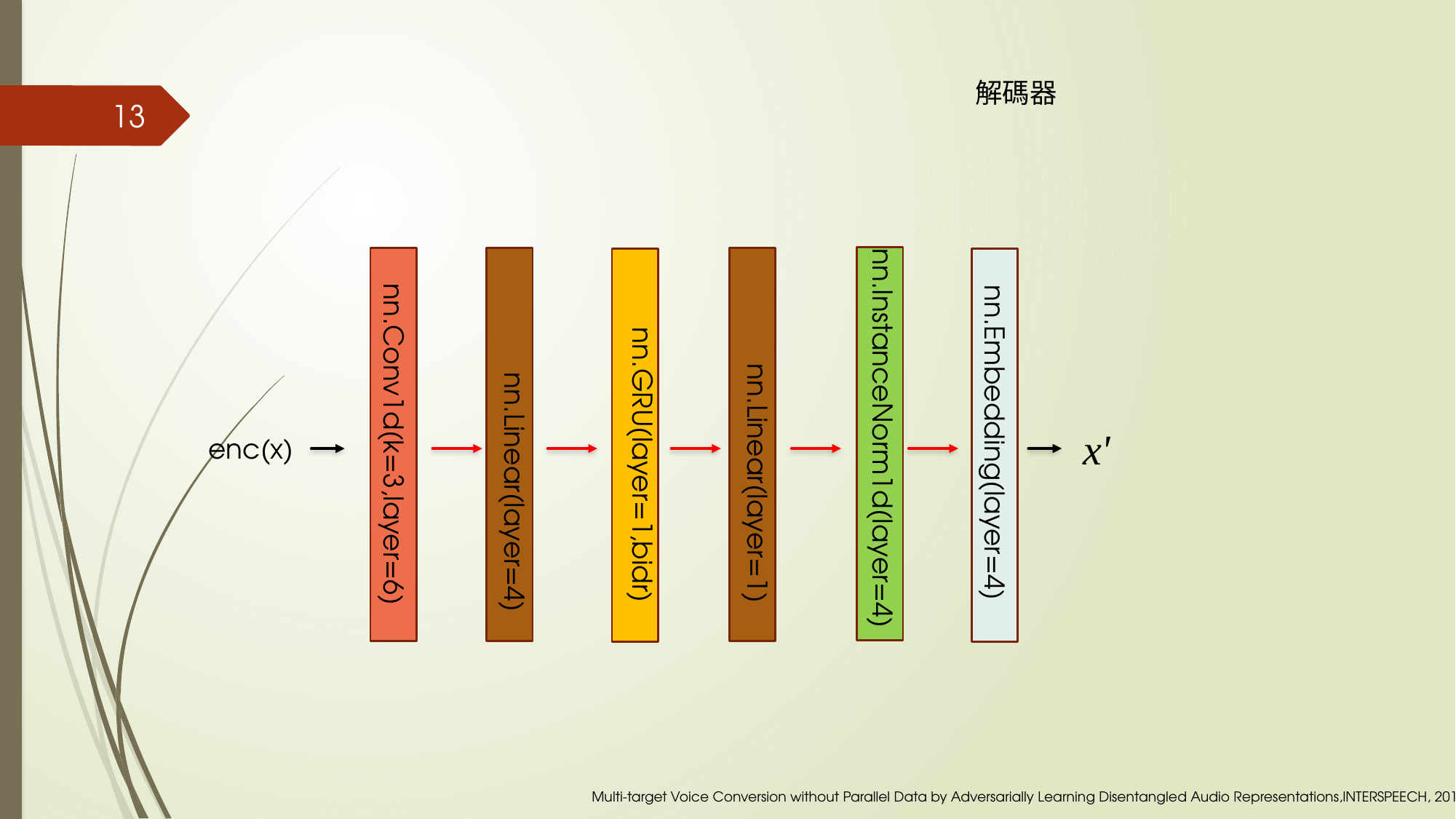

解碼器
13

nn.GRU(layer=1,bidr)
nn.Linear(layer=1)
nn.Linear(layer=4)
nn.InstanceNorm1d(layer=4)
x'
nn.Embedding(layer=4)
nn.Conv1d(k=3,layer=6)
enc(x)
Multi-target Voice Conversion without Parallel Data by Adversarially Learning Disentangled Audio Representations,INTERSPEECH, 2018